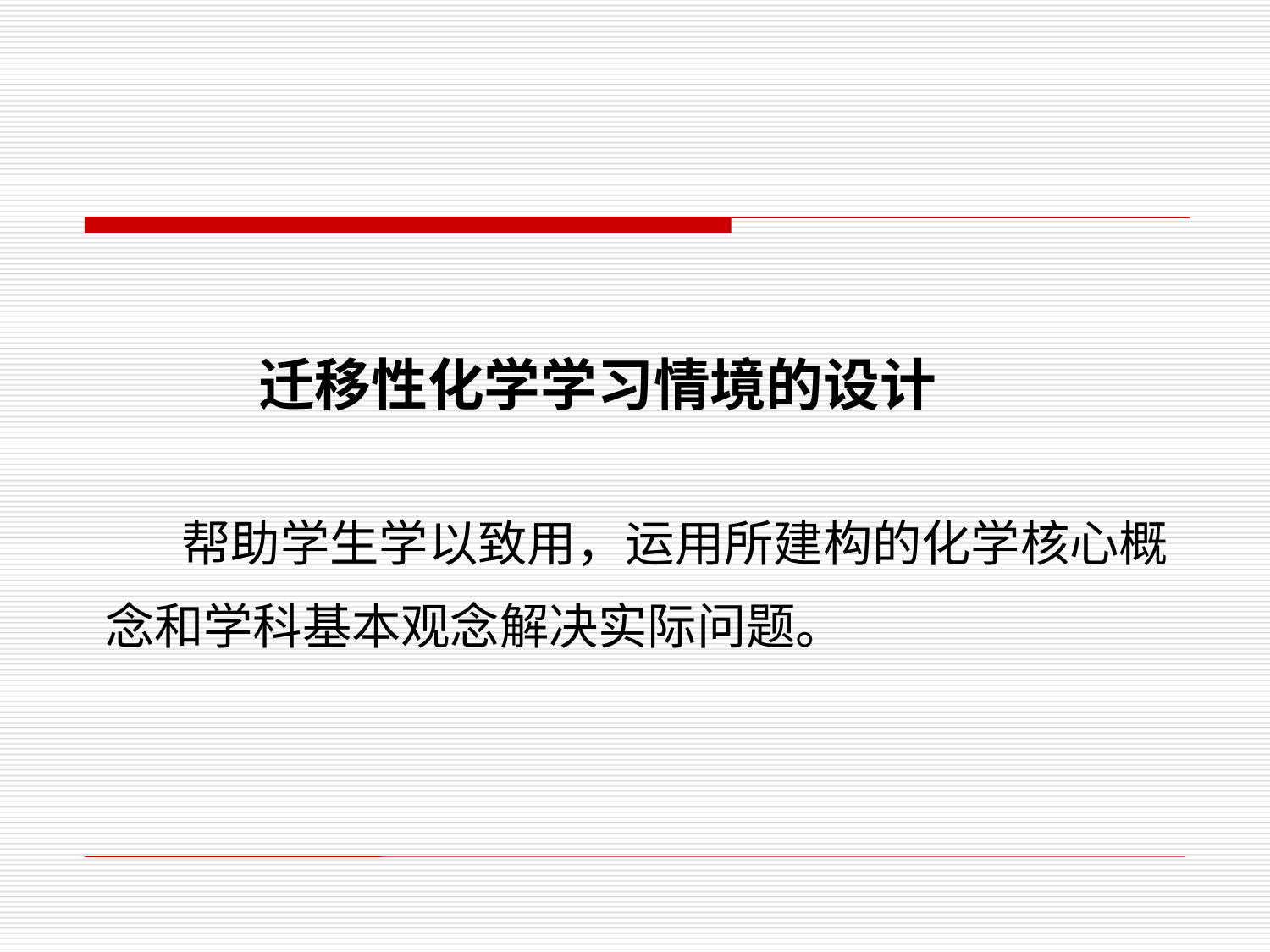

迁移性化学学习情境的设计

       帮助学生学以致用，运用所建构的化学核心概念和学科基本观念解决实际问题。